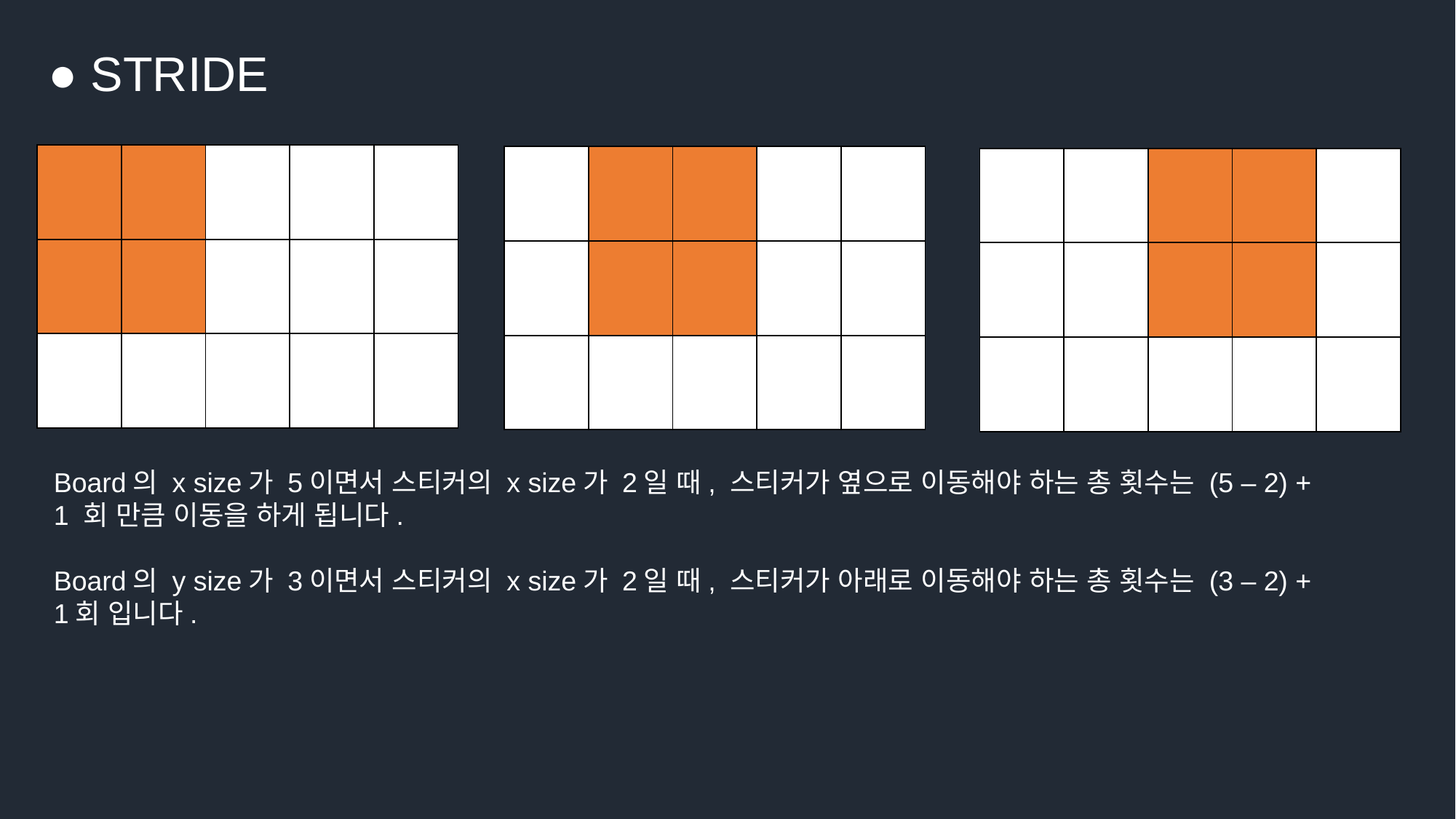

● STRIDE
|  |  |  |  |  |
| --- | --- | --- | --- | --- |
|  |  |  |  |  |
|  |  |  |  |  |
|  |  |  |  |  |
| --- | --- | --- | --- | --- |
|  |  |  |  |  |
|  |  |  |  |  |
|  |  |  |  |  |
| --- | --- | --- | --- | --- |
|  |  |  |  |  |
|  |  |  |  |  |
Board의 x size가 5이면서 스티커의 x size가 2일 때, 스티커가 옆으로 이동해야 하는 총 횟수는 (5 – 2) + 1 회 만큼 이동을 하게 됩니다.

Board의 y size가 3이면서 스티커의 x size가 2일 때, 스티커가 아래로 이동해야 하는 총 횟수는 (3 – 2) + 1회 입니다.